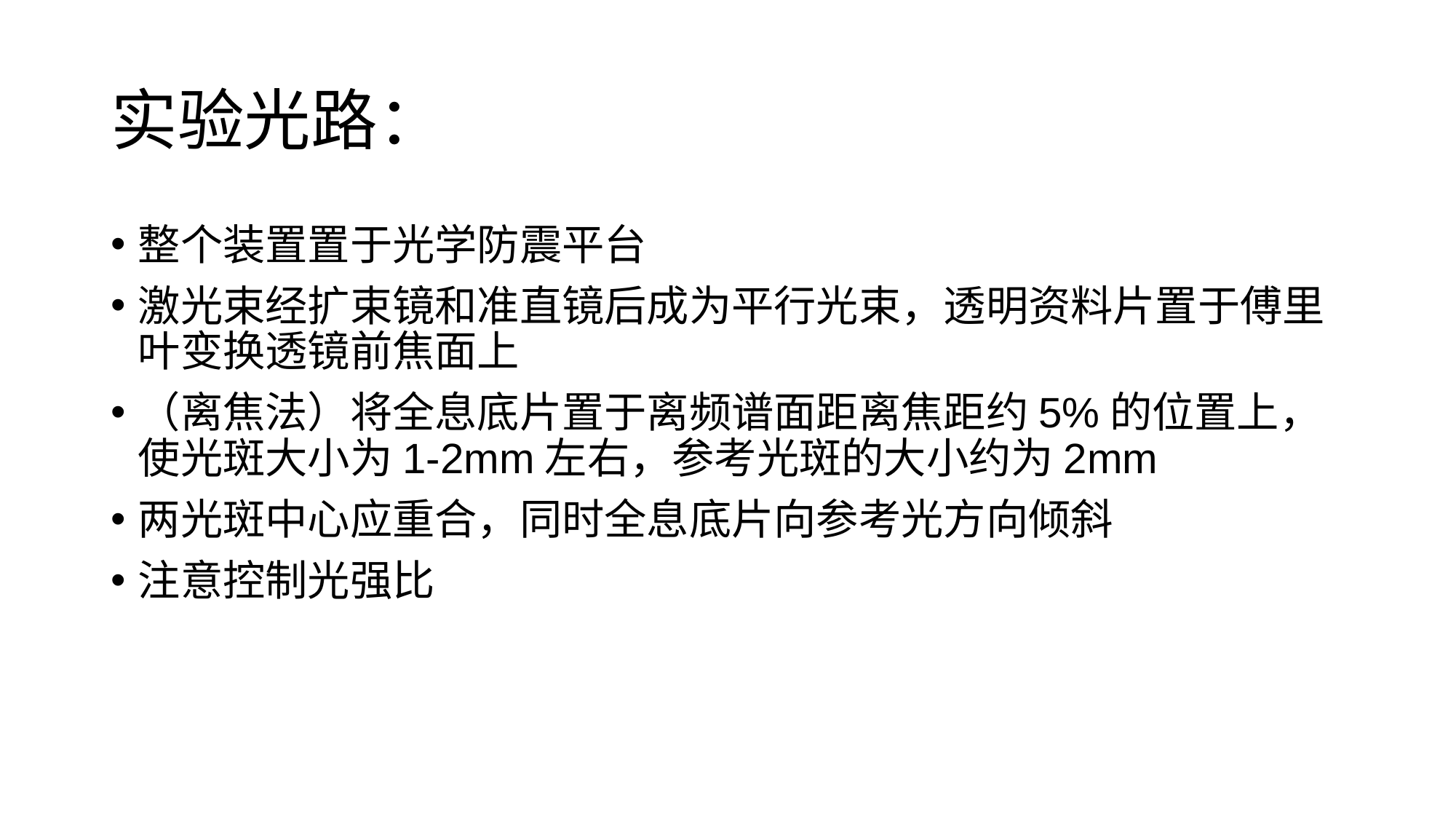

# 实验光路：
整个装置置于光学防震平台
激光束经扩束镜和准直镜后成为平行光束，透明资料片置于傅里叶变换透镜前焦面上
（离焦法）将全息底片置于离频谱面距离焦距约5%的位置上，使光斑大小为1-2mm左右，参考光斑的大小约为2mm
两光斑中心应重合，同时全息底片向参考光方向倾斜
注意控制光强比